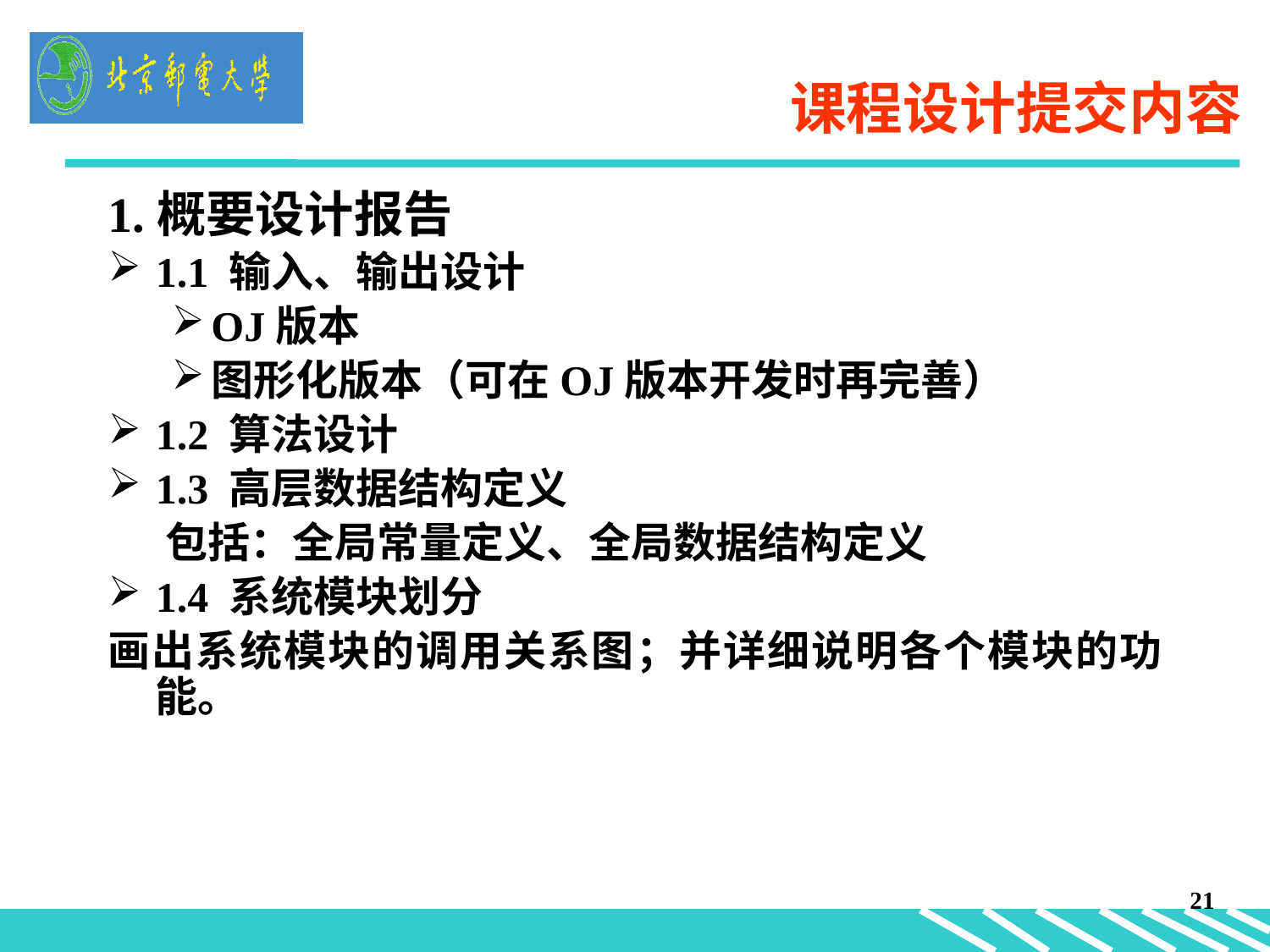

# 课程设计提交内容
1.概要设计报告
1.1 输入、输出设计
OJ版本
图形化版本（可在OJ版本开发时再完善）
1.2 算法设计
1.3 高层数据结构定义
     包括：全局常量定义、全局数据结构定义
1.4 系统模块划分
画出系统模块的调用关系图；并详细说明各个模块的功能。
21